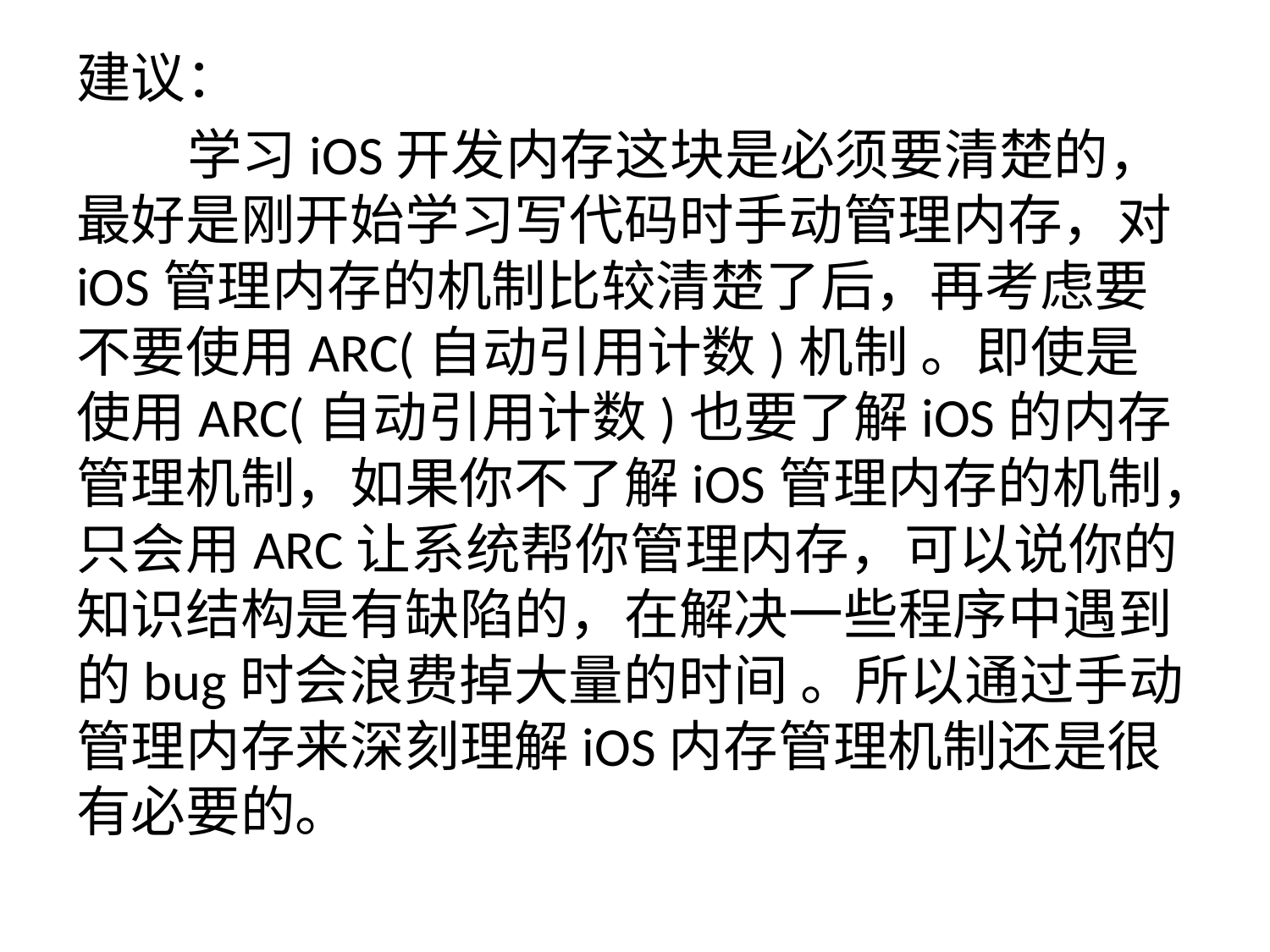

建议：
        学习iOS开发内存这块是必须要清楚的，最好是刚开始学习写代码时手动管理内存，对iOS管理内存的机制比较清楚了后，再考虑要不要使用ARC(自动引用计数)机制 。即使是使用ARC(自动引用计数)也要了解iOS的内存管理机制，如果你不了解iOS管理内存的机制，只会用ARC让系统帮你管理内存，可以说你的知识结构是有缺陷的，在解决一些程序中遇到的bug时会浪费掉大量的时间 。所以通过手动管理内存来深刻理解iOS内存管理机制还是很有必要的。